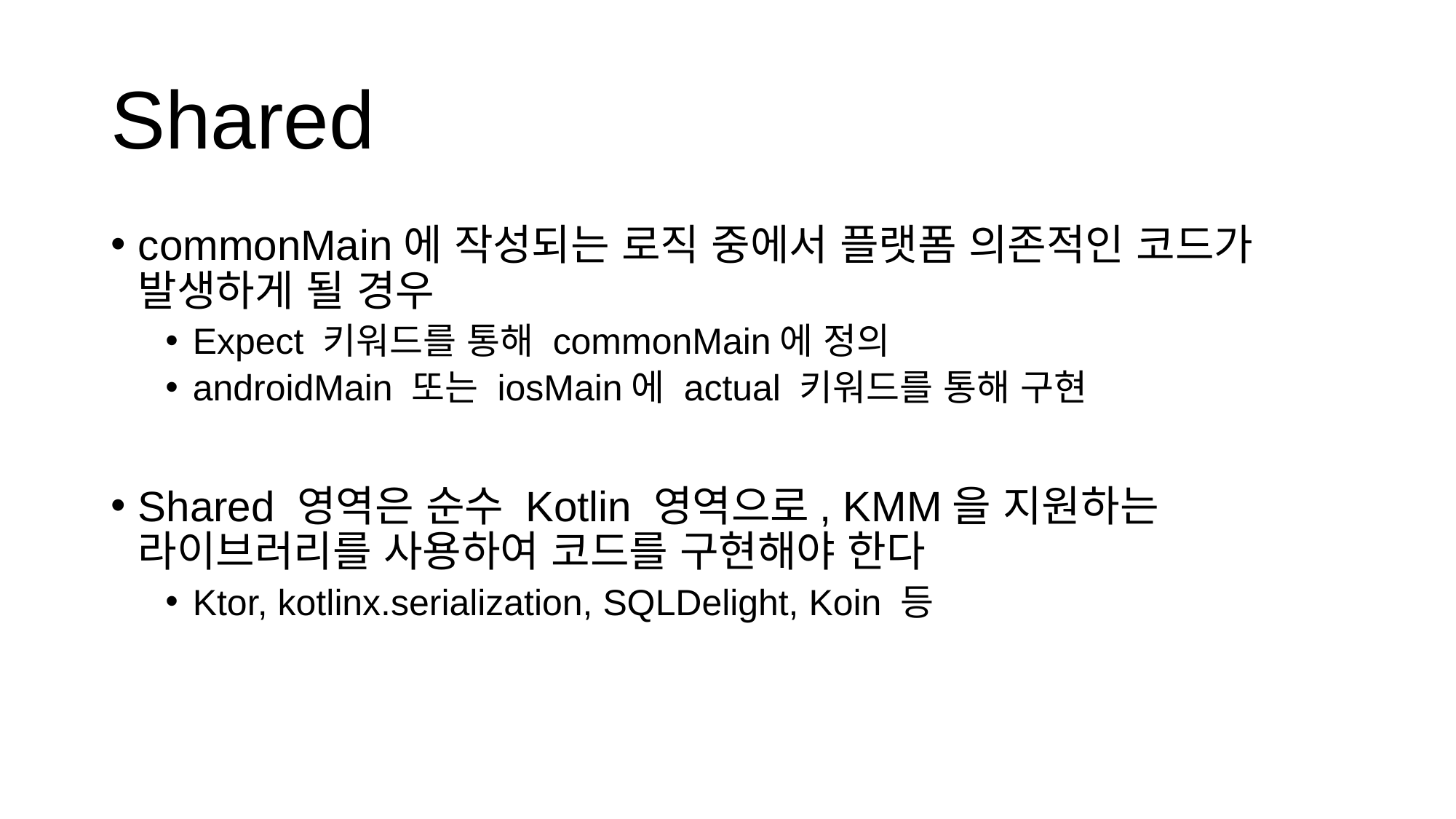

# Shared
commonMain에 작성되는 로직 중에서 플랫폼 의존적인 코드가 발생하게 될 경우
Expect 키워드를 통해 commonMain에 정의
androidMain 또는 iosMain에 actual 키워드를 통해 구현

Shared 영역은 순수 Kotlin 영역으로, KMM을 지원하는 라이브러리를 사용하여 코드를 구현해야 한다
Ktor, kotlinx.serialization, SQLDelight, Koin 등